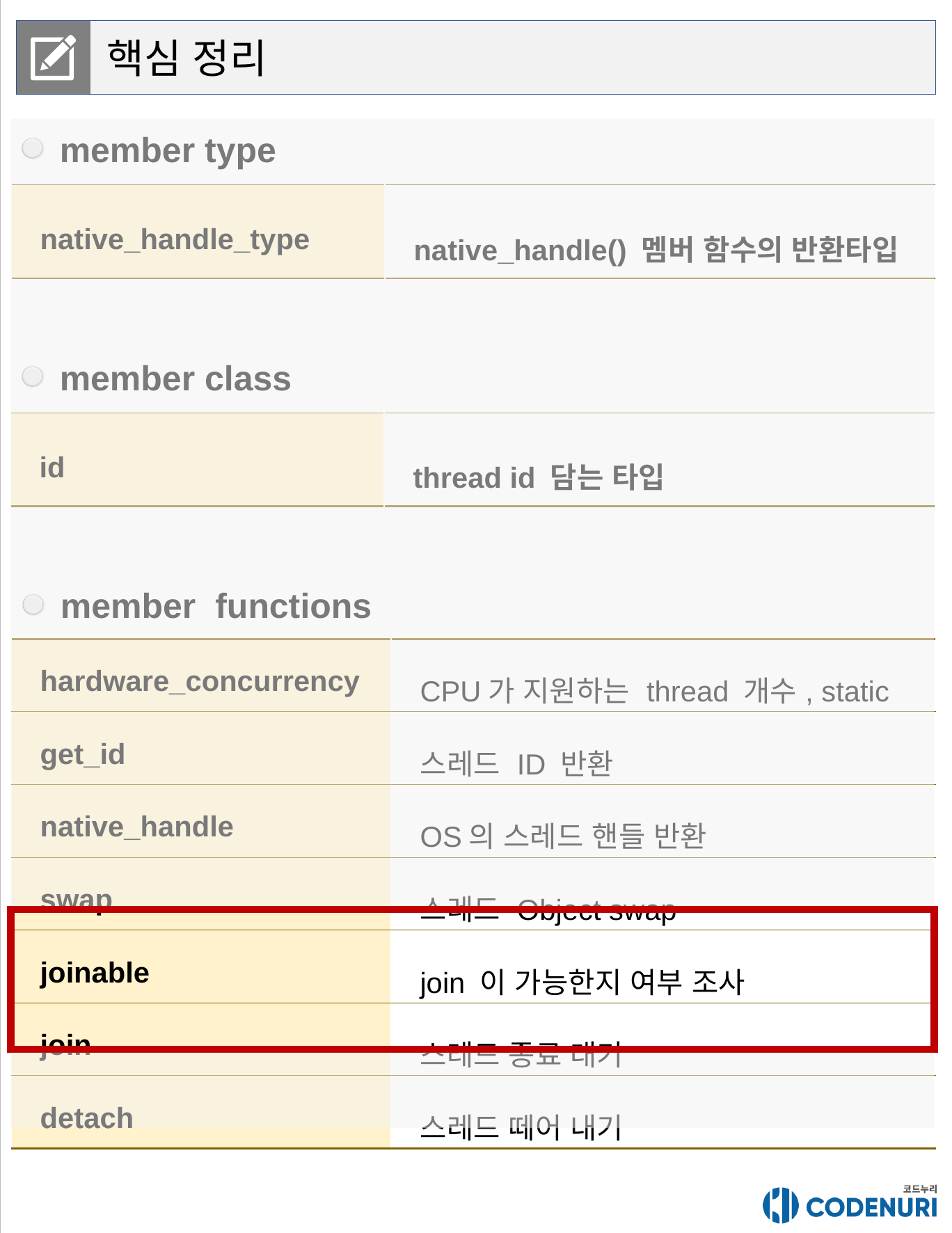

핵심 정리

member type

| native\_handle\_type | native\_handle() 멤버 함수의 반환타입 |
| --- | --- |
member class
| id | thread id 담는 타입 |
| --- | --- |
member  functions
| hardware\_concurrency | CPU가 지원하는 thread 개수, static |
| --- | --- |
| get\_id | 스레드 ID 반환 |
| native\_handle | OS의 스레드 핸들 반환 |
| swap | 스레드 Object swap |
| joinable | join 이 가능한지 여부 조사 |
| join | 스레드 종료 대기 |
| detach | 스레드 떼어 내기 |